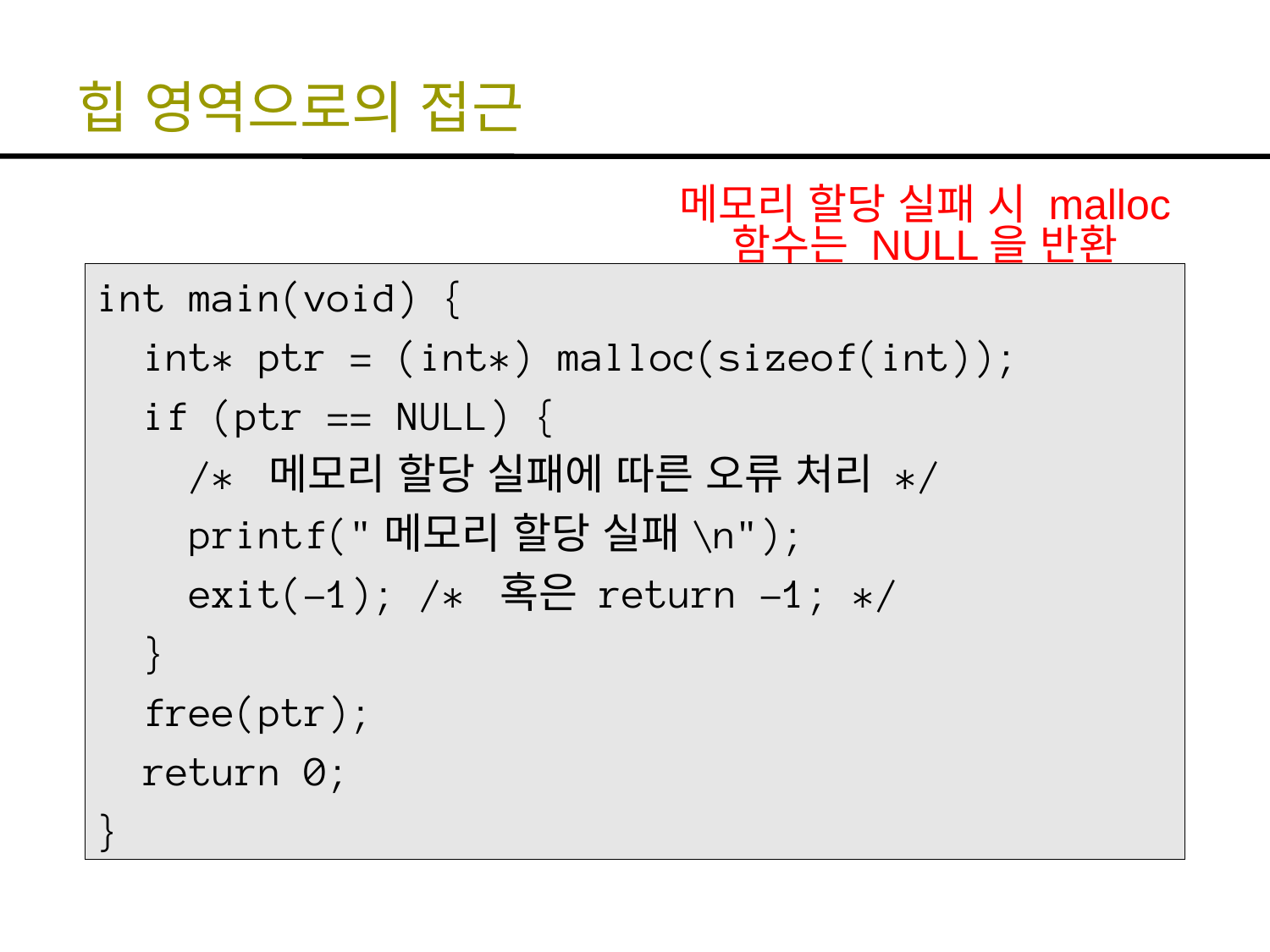

# 힙 영역으로의 접근

메모리 할당 실패 시 malloc 함수는 NULL을 반환
int main(void) {
  int* ptr = (int*) malloc(sizeof(int));
  if (ptr == NULL) {
    /* 메모리 할당 실패에 따른 오류 처리 */
    printf("메모리 할당 실패\n");
    exit(-1); /* 혹은 return -1; */
  }
  free(ptr);
  return 0;
}